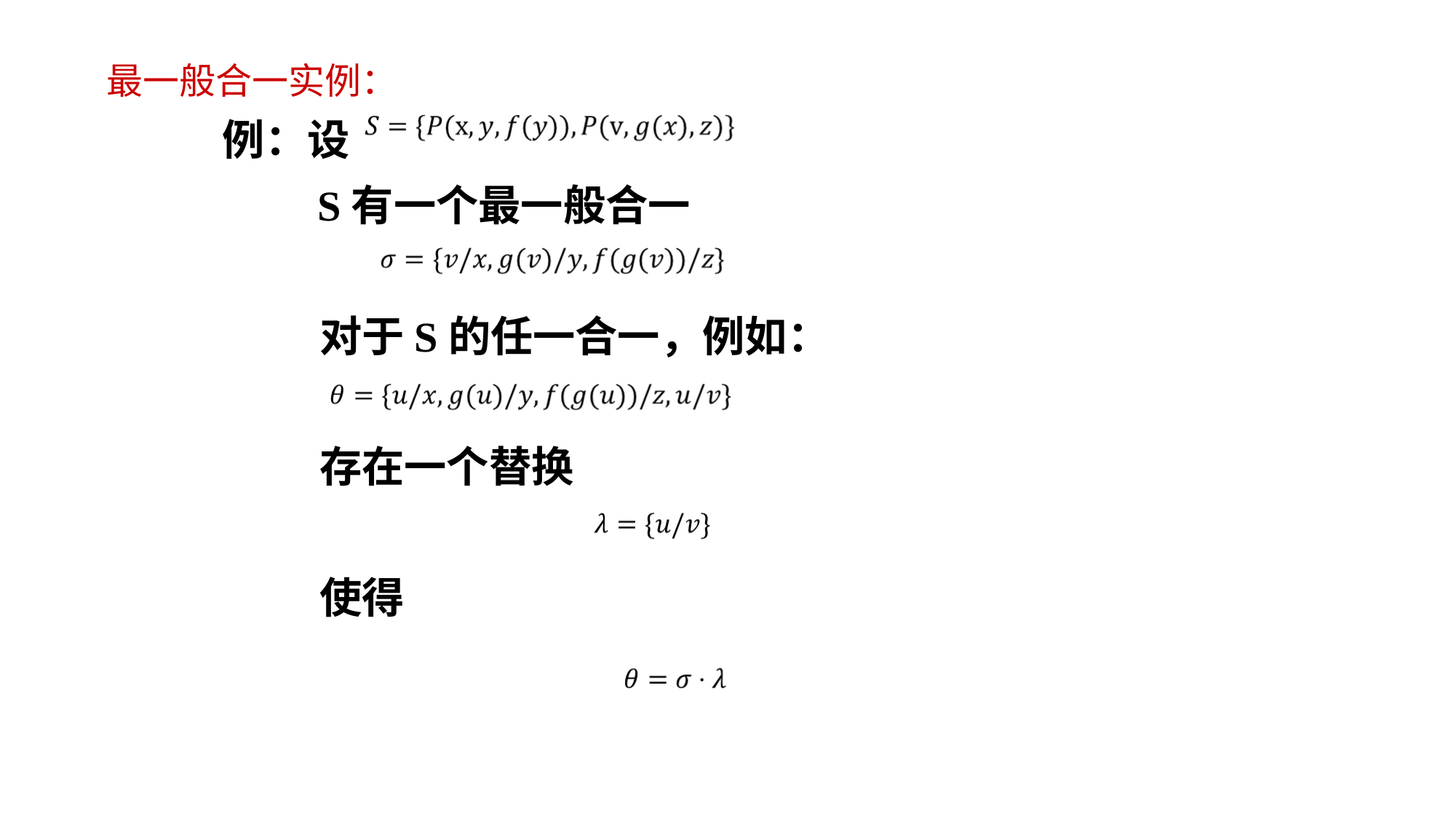

# 最一般合一实例：
例：设
         S有一个最一般合一

         对于S的任一合一，例如：

         存在一个替换

         使得

37